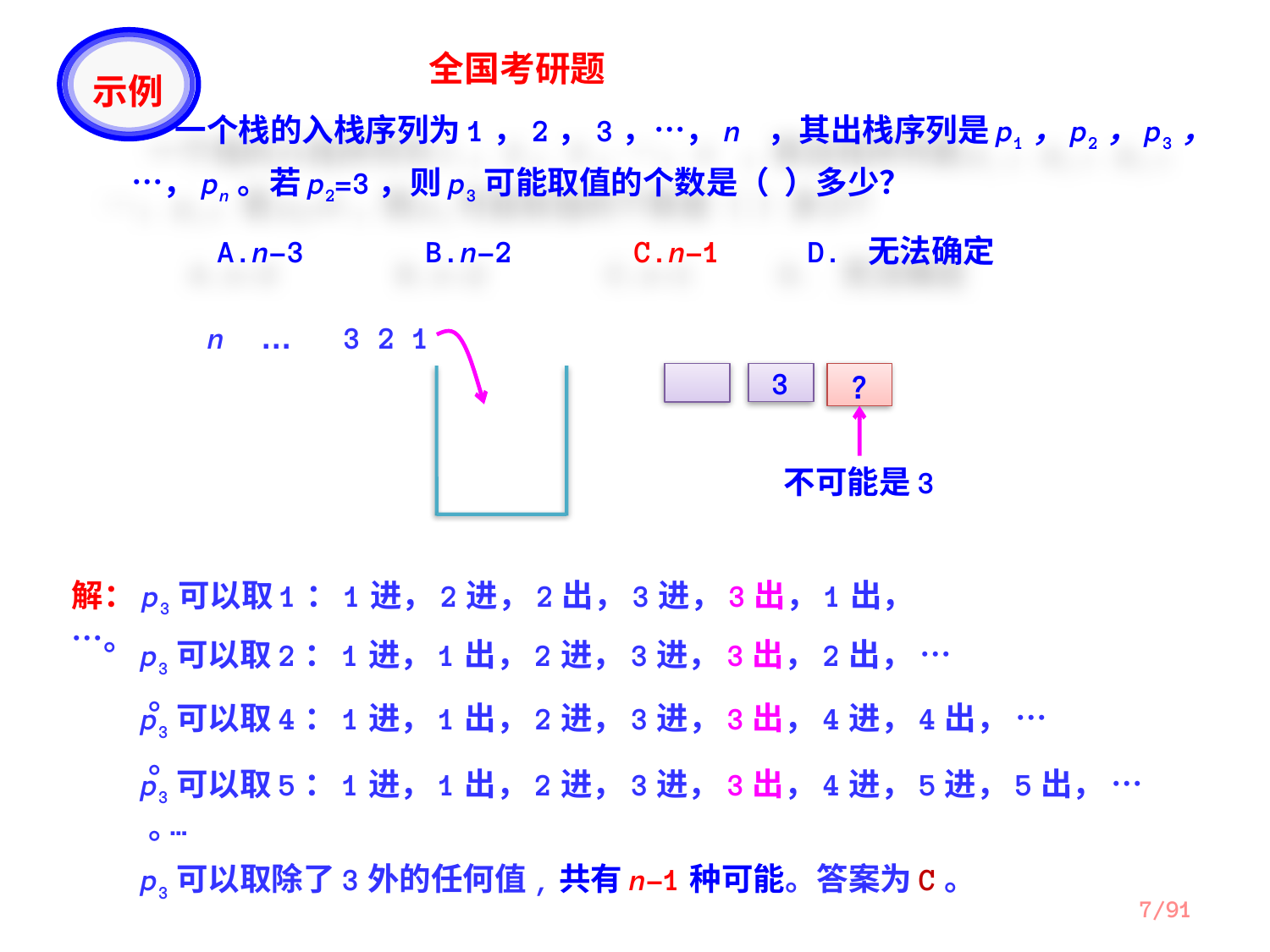

示例
全国考研题
     一个栈的入栈序列为1，2，3，…，n ，其出栈序列是p1，p2，p3，…，pn。若p2=3，则p3可能取值的个数是（  ）多少？
     A.n-3       B.n-2       C.n-1     D. 无法确定
n  …   3 2 1

3
?

不可能是3

解：p3可以取1：1进，2进，2出，3进，3出，1出，…。
p3可以取2：1进，1出，2进，3进，3出，2出， …  。
p3可以取4：1进，1出，2进，3进，3出，4进，4出， …  。
p3可以取5：1进，1出，2进，3进，3出，4进，5进，5出， …  。
…
p3可以取除了3外的任何值,共有n-1种可能。答案为C。
7/91